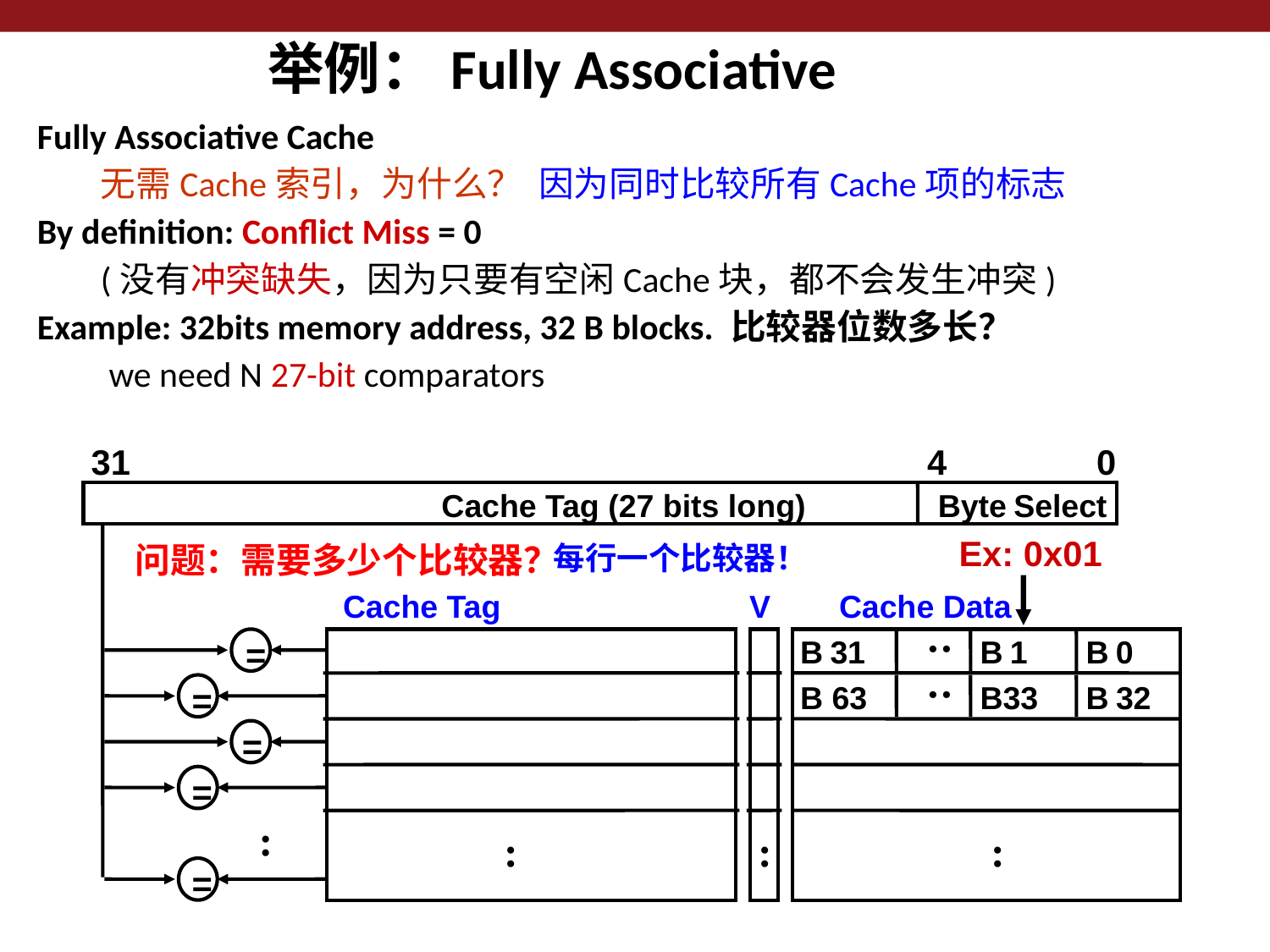

举例：Fully Associative
Fully Associative Cache
无需Cache索引，为什么？  因为同时比较所有Cache项的标志
By definition: Conflict Miss = 0
(没有冲突缺失，因为只要有空闲Cache块，都不会发生冲突)
Example: 32bits memory address, 32 B blocks. 比较器位数多长？
 we need N 27-bit comparators
31
4
0
Cache Tag (27 bits long)
Byte Select

Ex: 0x01

 Cache Tag
     V
 Cache Data
:
B 31
B 1
B 0
=

:
=
B 63
B33
B 32

=

=

:

:
:
:
=

问题：需要多少个比较器？
每行一个比较器！